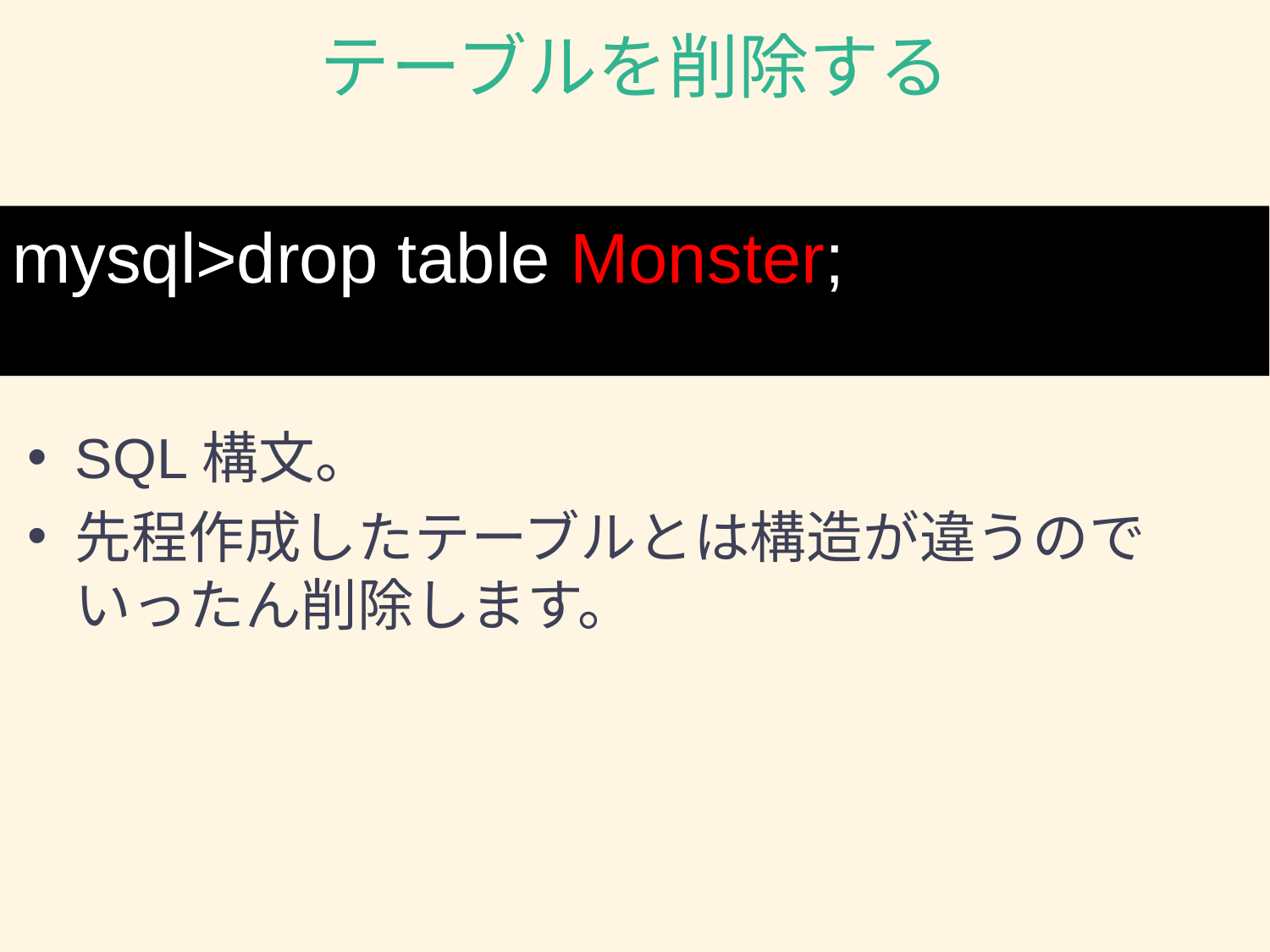

# テーブルを削除する
mysql>drop table Monster;
SQL構文。
先程作成したテーブルとは構造が違うのでいったん削除します。